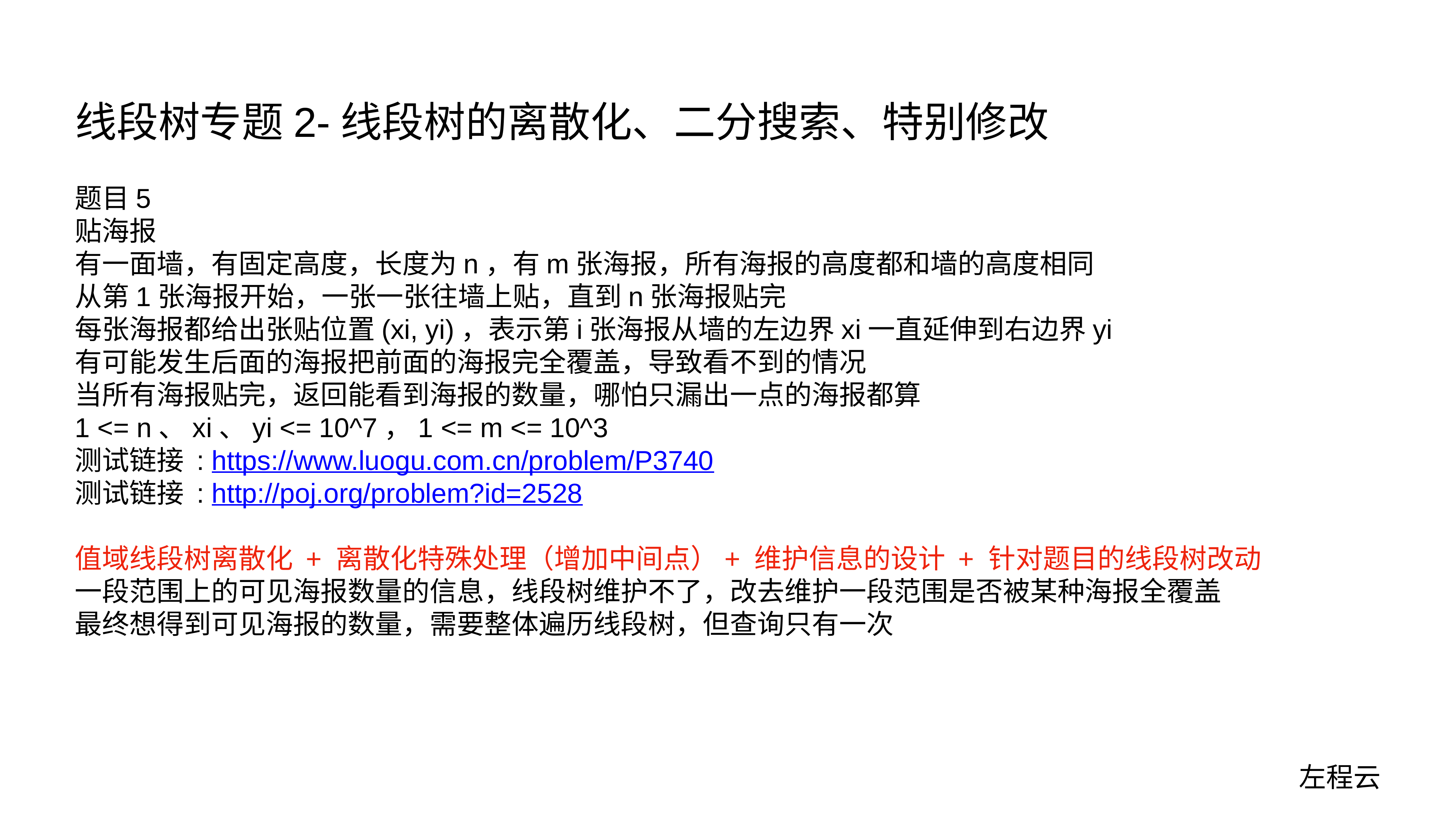

# 线段树专题2-线段树的离散化、二分搜索、特别修改
题目5
贴海报
有一面墙，有固定高度，长度为n，有m张海报，所有海报的高度都和墙的高度相同
从第1张海报开始，一张一张往墙上贴，直到n张海报贴完
每张海报都给出张贴位置(xi, yi)，表示第i张海报从墙的左边界xi一直延伸到右边界yi
有可能发生后面的海报把前面的海报完全覆盖，导致看不到的情况
当所有海报贴完，返回能看到海报的数量，哪怕只漏出一点的海报都算
1 <= n、xi、yi <= 10^7，1 <= m <= 10^3
测试链接 : https://www.luogu.com.cn/problem/P3740
测试链接 : http://poj.org/problem?id=2528

值域线段树离散化 + 离散化特殊处理（增加中间点）+ 维护信息的设计 + 针对题目的线段树改动
一段范围上的可见海报数量的信息，线段树维护不了，改去维护一段范围是否被某种海报全覆盖
最终想得到可见海报的数量，需要整体遍历线段树，但查询只有一次
左程云